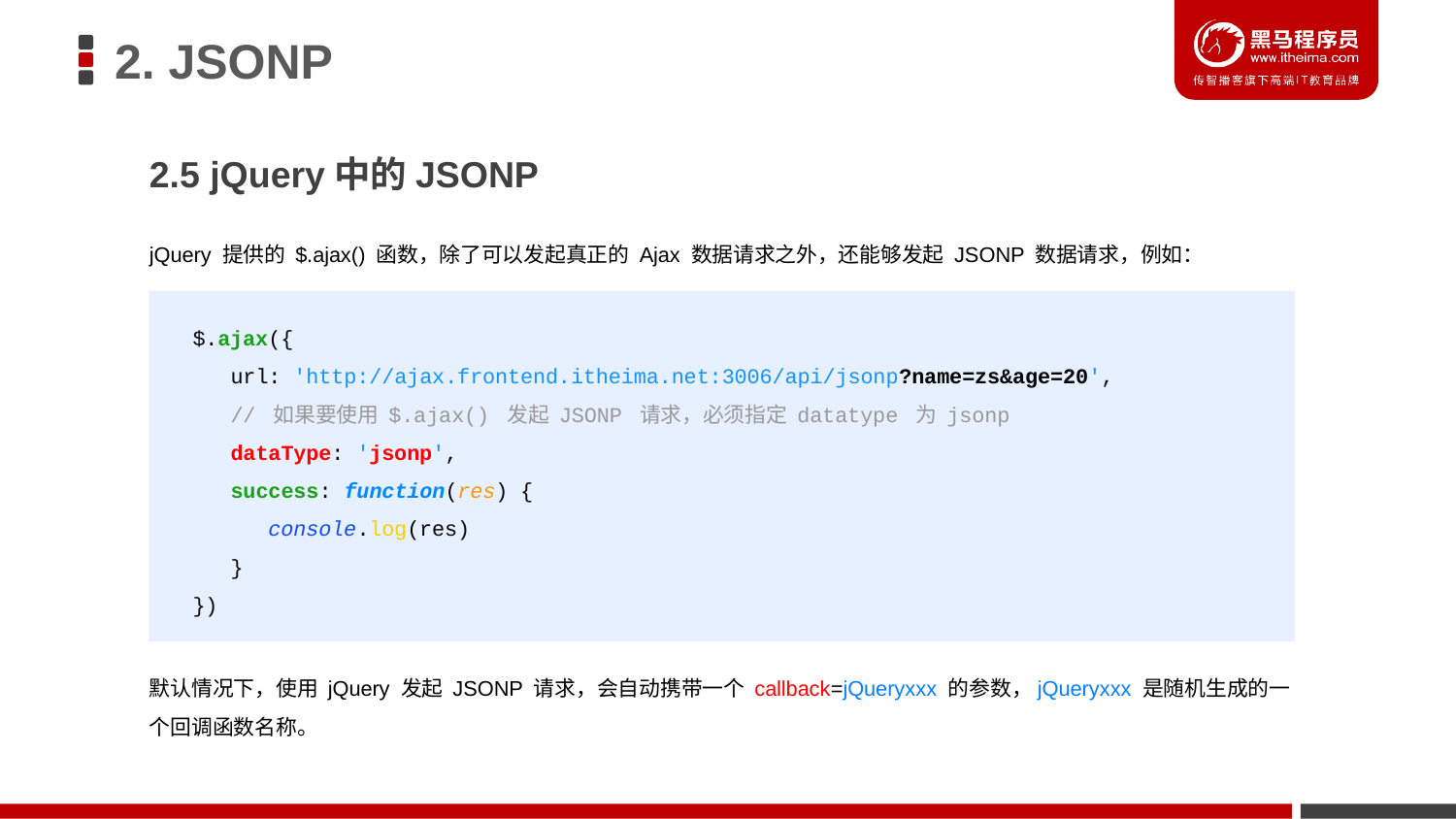

# 2. JSONP
2.5 jQuery中的JSONP
jQuery 提供的 $.ajax() 函数，除了可以发起真正的 Ajax 数据请求之外，还能够发起 JSONP 数据请求，例如：

 $.ajax({
    url: 'http://ajax.frontend.itheima.net:3006/api/jsonp?name=zs&age=20',
    // 如果要使用 $.ajax() 发起 JSONP 请求，必须指定 datatype 为 jsonp
    dataType: 'jsonp',
    success: function(res) {
       console.log(res)
    }
 })
默认情况下，使用 jQuery 发起 JSONP 请求，会自动携带一个 callback=jQueryxxx 的参数，jQueryxxx 是随机生成的一个回调函数名称。